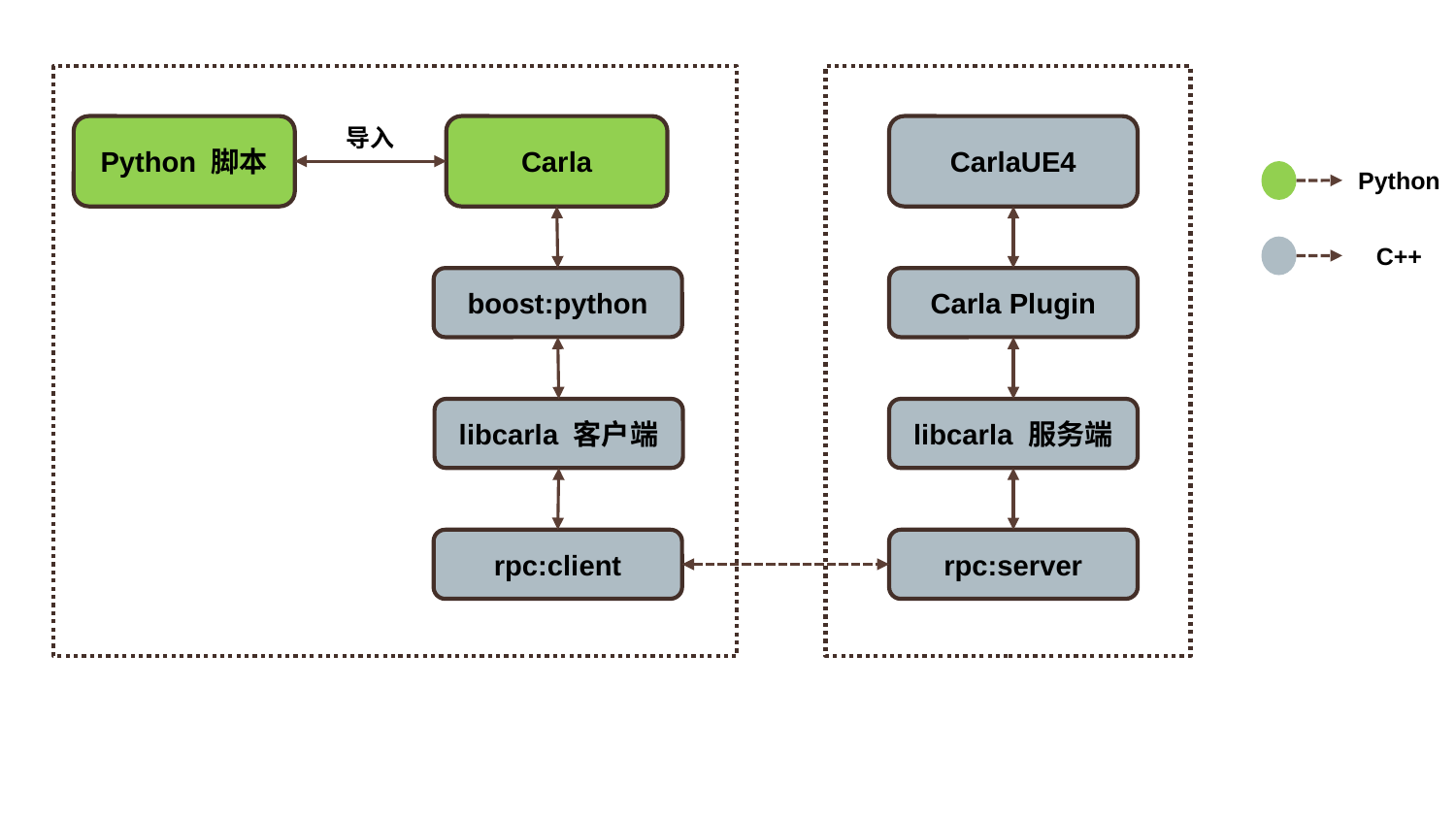

Python 脚本
Carla
CarlaUE4
导入

Python

C++
boost:python
Carla Plugin
libcarla 客户端
libcarla 服务端
rpc:server
rpc:client